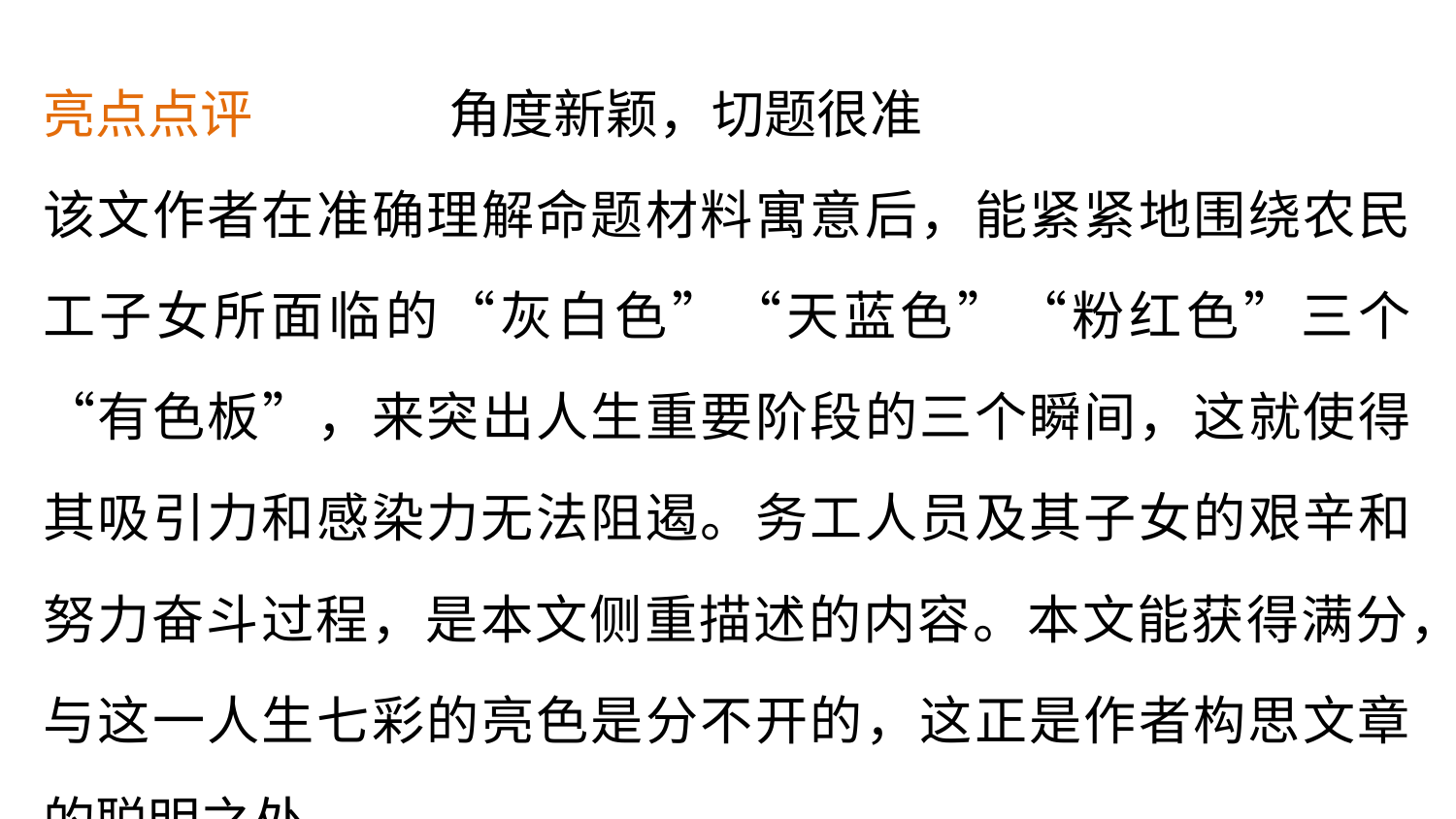

亮点点评　            角度新颖，切题很准
该文作者在准确理解命题材料寓意后，能紧紧地围绕农民工子女所面临的“灰白色”“天蓝色”“粉红色”三个“有色板”，来突出人生重要阶段的三个瞬间，这就使得其吸引力和感染力无法阻遏。务工人员及其子女的艰辛和努力奋斗过程，是本文侧重描述的内容。本文能获得满分，与这一人生七彩的亮色是分不开的，这正是作者构思文章的聪明之处。